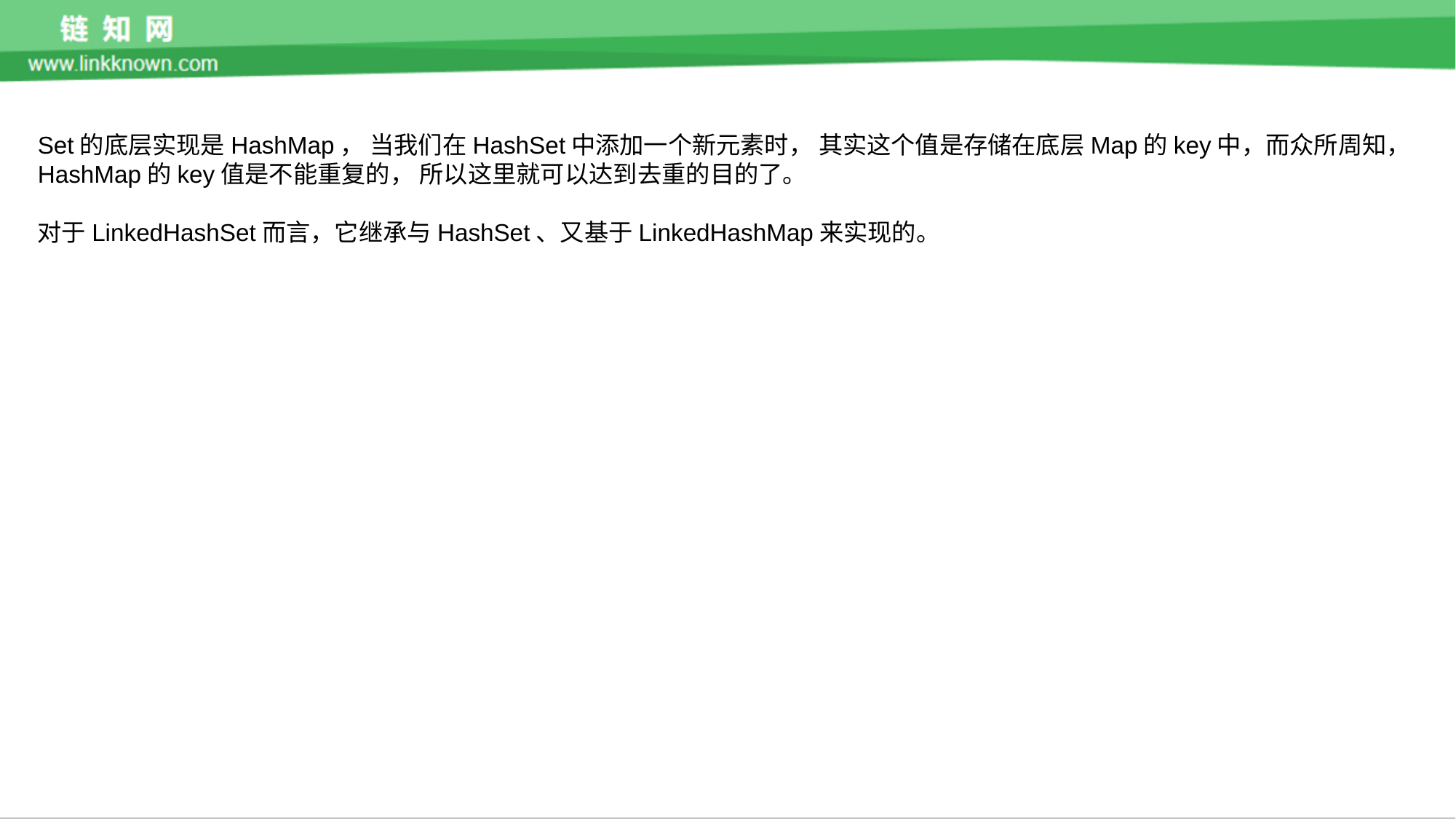

Set的底层实现是HashMap， 当我们在HashSet中添加一个新元素时， 其实这个值是存储在底层Map的key中，而众所周知，HashMap的key值是不能重复的， 所以这里就可以达到去重的目的了。

对于LinkedHashSet而言，它继承与HashSet、又基于LinkedHashMap来实现的。